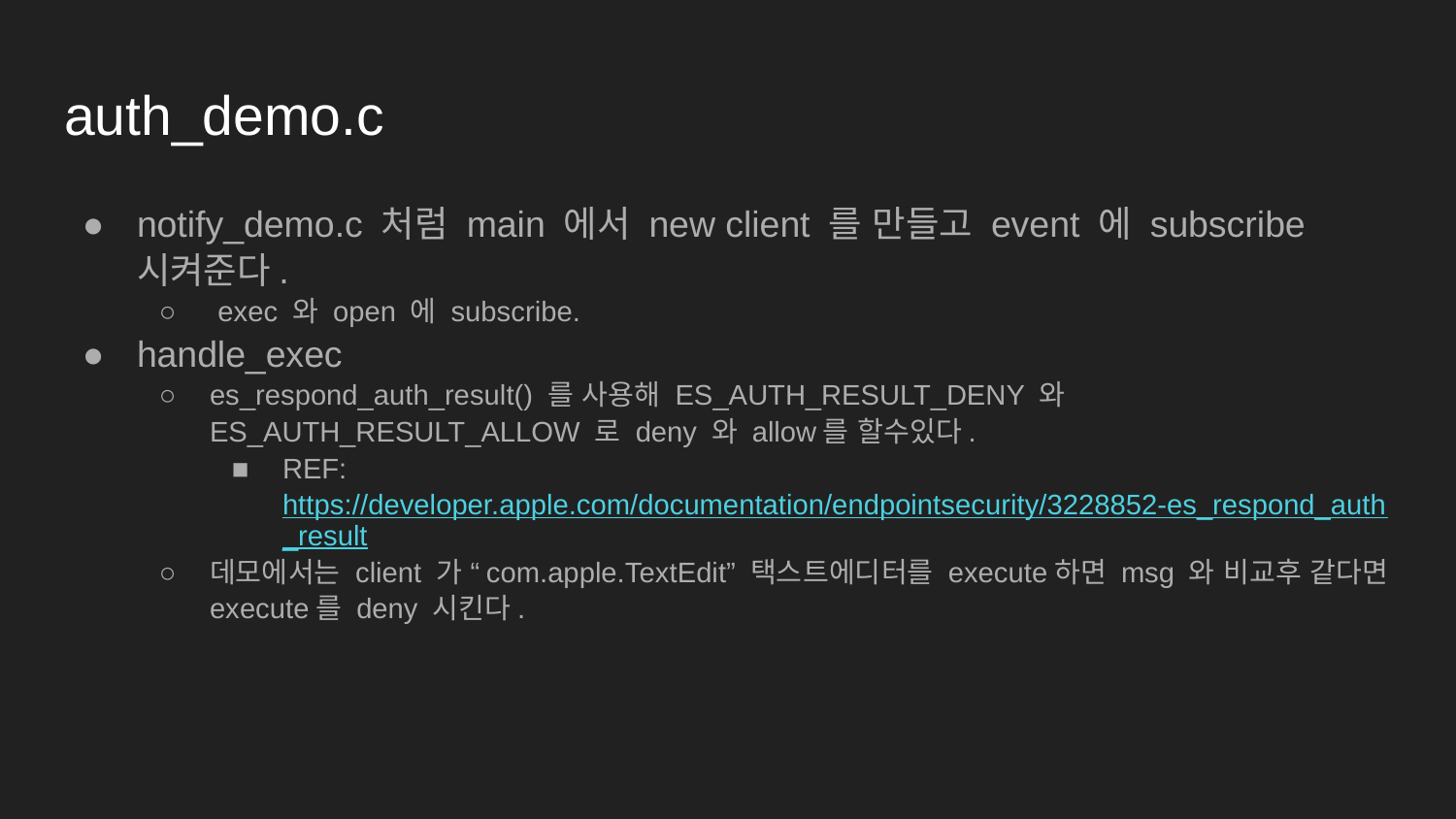

# auth_demo.c
notify_demo.c 처럼 main 에서 new client 를 만들고 event 에 subscribe 시켜준다.
 exec 와 open 에 subscribe.
handle_exec
es_respond_auth_result() 를 사용해 ES_AUTH_RESULT_DENY 와 ES_AUTH_RESULT_ALLOW 로 deny 와 allow를 할수있다.
REF:https://developer.apple.com/documentation/endpointsecurity/3228852-es_respond_auth_result
데모에서는 client 가 “com.apple.TextEdit” 택스트에디터를 execute하면 msg 와 비교후 같다면 execute를 deny 시킨다.